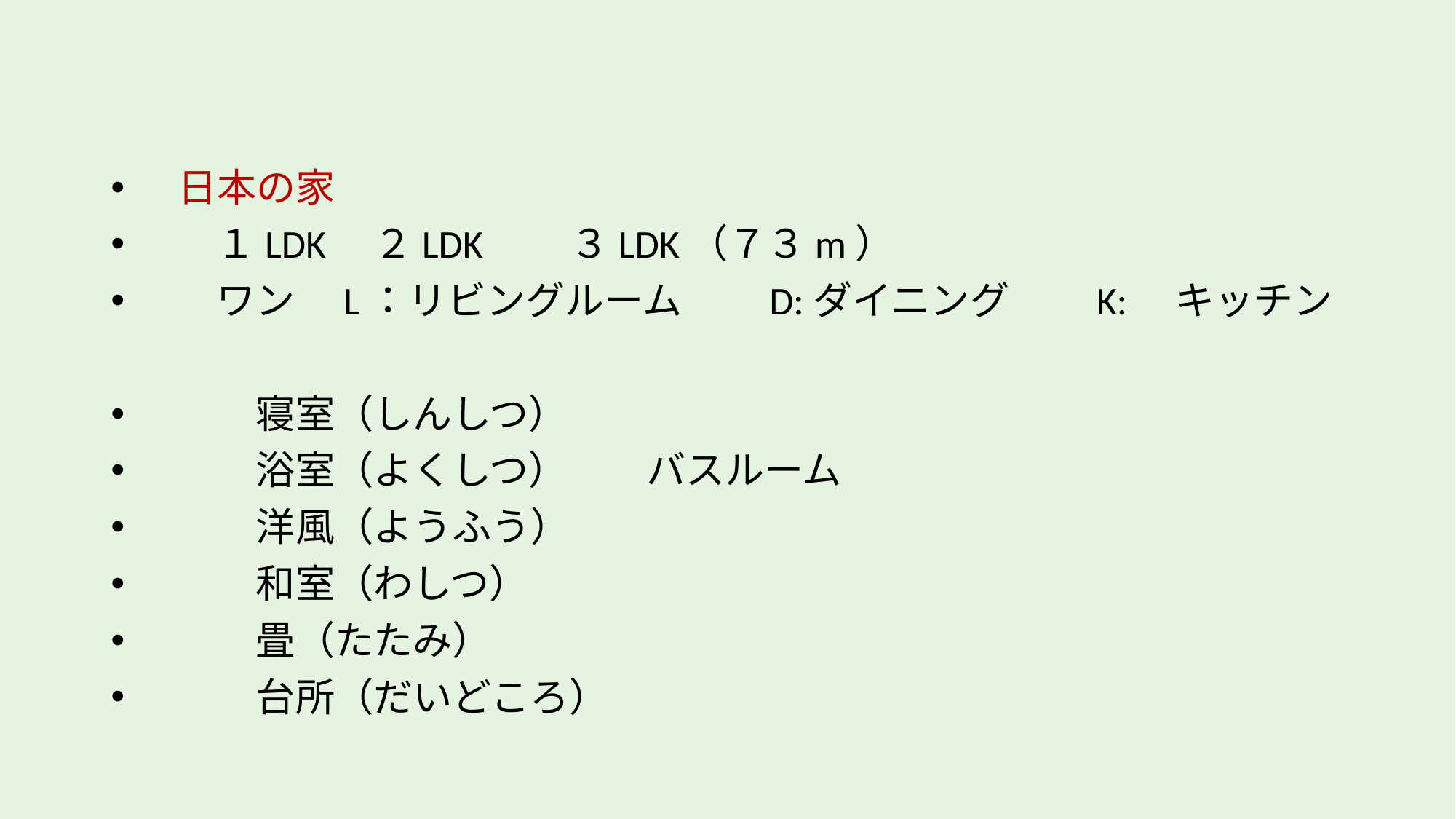

日本の家
　　１LDK　２LDK　　３LDK（７３m）
　　ワン　L：リビングルーム　　D:ダイニング　　K:　キッチン

　　　寝室（しんしつ）
　　　浴室（よくしつ）　　バスルーム
　　　洋風（ようふう）
　　　和室（わしつ）
　　　畳（たたみ）
　　　台所（だいどころ）